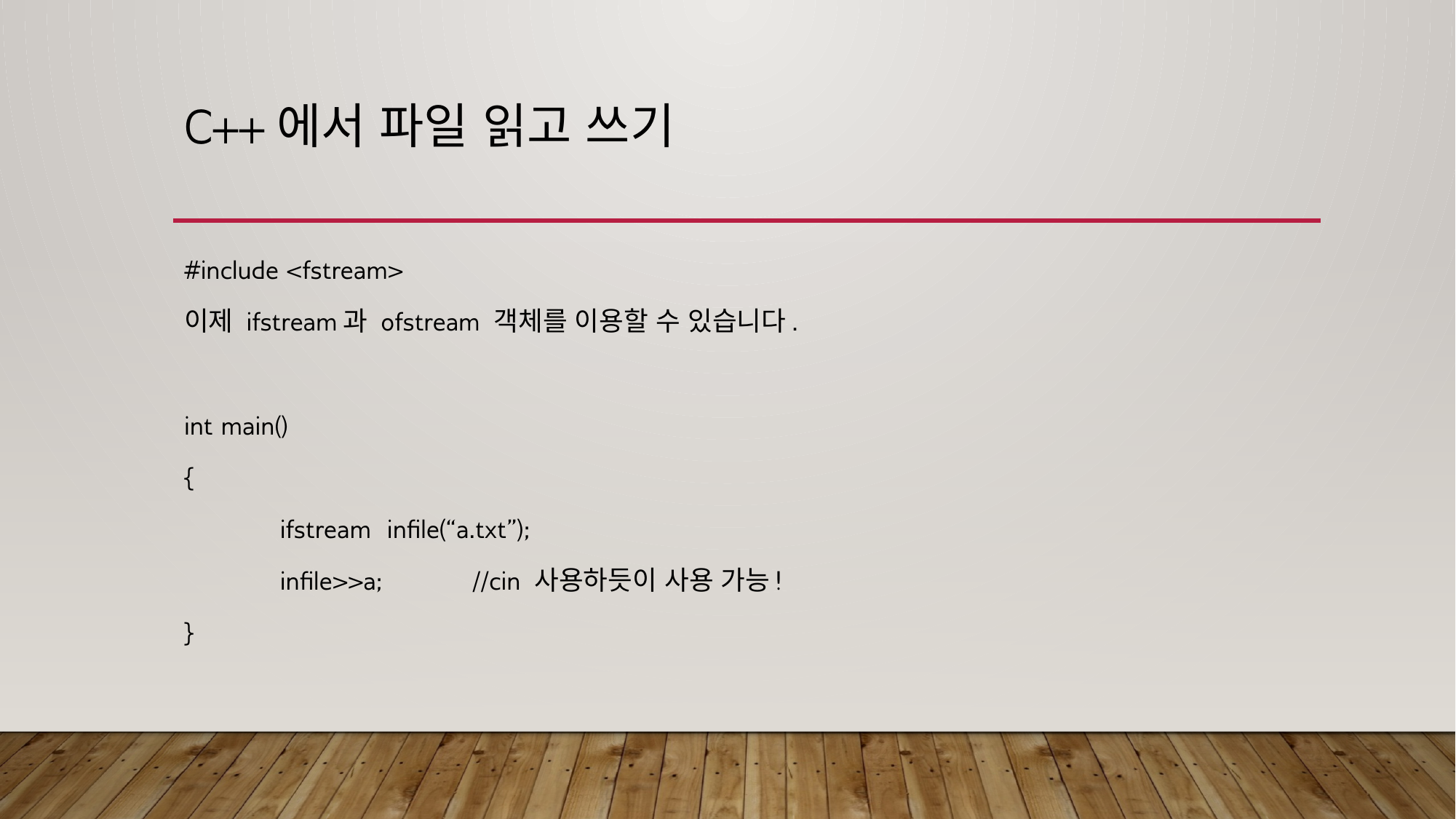

# c++에서 파일 읽고 쓰기
#include <fstream>
이제 ifstream과 ofstream 객체를 이용할 수 있습니다.

int main()
{
	ifstream  infile(“a.txt”);
	infile>>a;	//cin 사용하듯이 사용 가능!
}